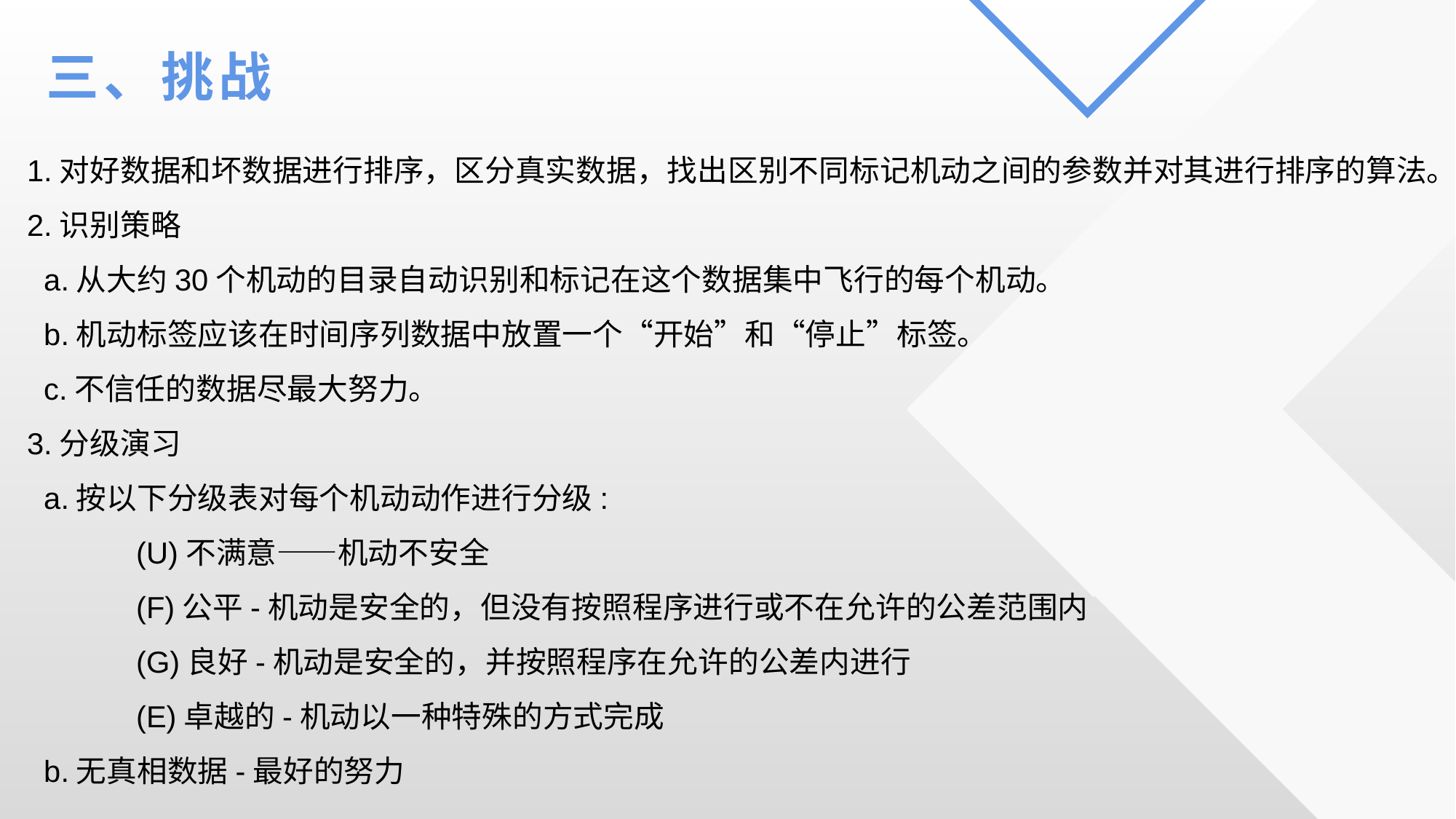

三、挑战
1.对好数据和坏数据进行排序，区分真实数据，找出区别不同标记机动之间的参数并对其进行排序的算法。
2.识别策略
  a.从大约30个机动的目录自动识别和标记在这个数据集中飞行的每个机动。
  b.机动标签应该在时间序列数据中放置一个“开始”和“停止”标签。
  c.不信任的数据尽最大努力。
3.分级演习
  a.按以下分级表对每个机动动作进行分级:
	(U)不满意——机动不安全
	(F)公平-机动是安全的，但没有按照程序进行或不在允许的公差范围内
	(G)良好-机动是安全的，并按照程序在允许的公差内进行
	(E)卓越的-机动以一种特殊的方式完成
  b.无真相数据-最好的努力